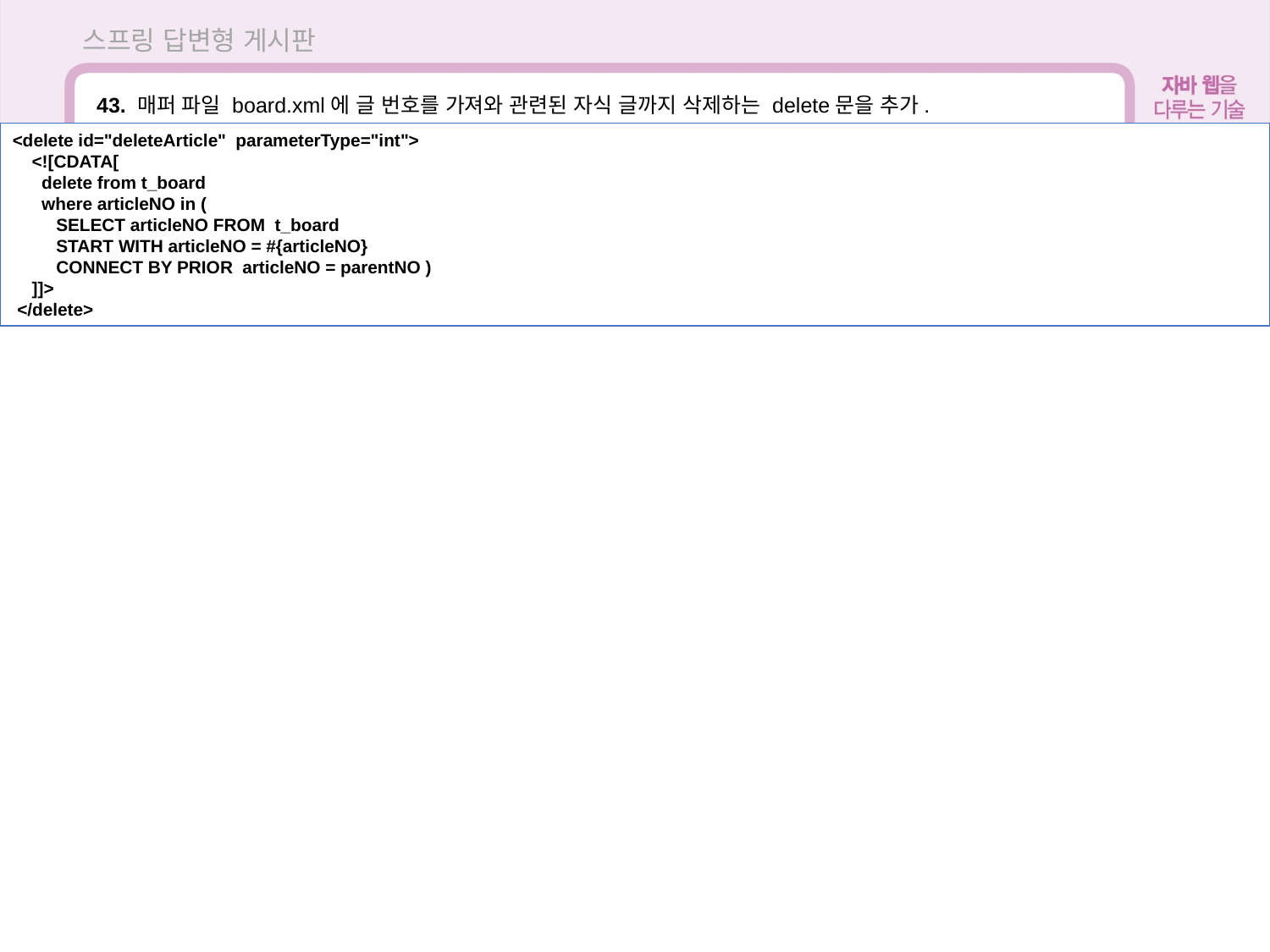

스프링 답변형 게시판
43. 매퍼 파일 board.xml에 글 번호를 가져와 관련된 자식 글까지 삭제하는 delete문을 추가.
<delete id="deleteArticle"  parameterType="int">
    <![CDATA[
      delete from t_board
      where articleNO in (
         SELECT articleNO FROM  t_board
         START WITH articleNO = #{articleNO}
         CONNECT BY PRIOR  articleNO = parentNO )
    ]]>
 </delete>